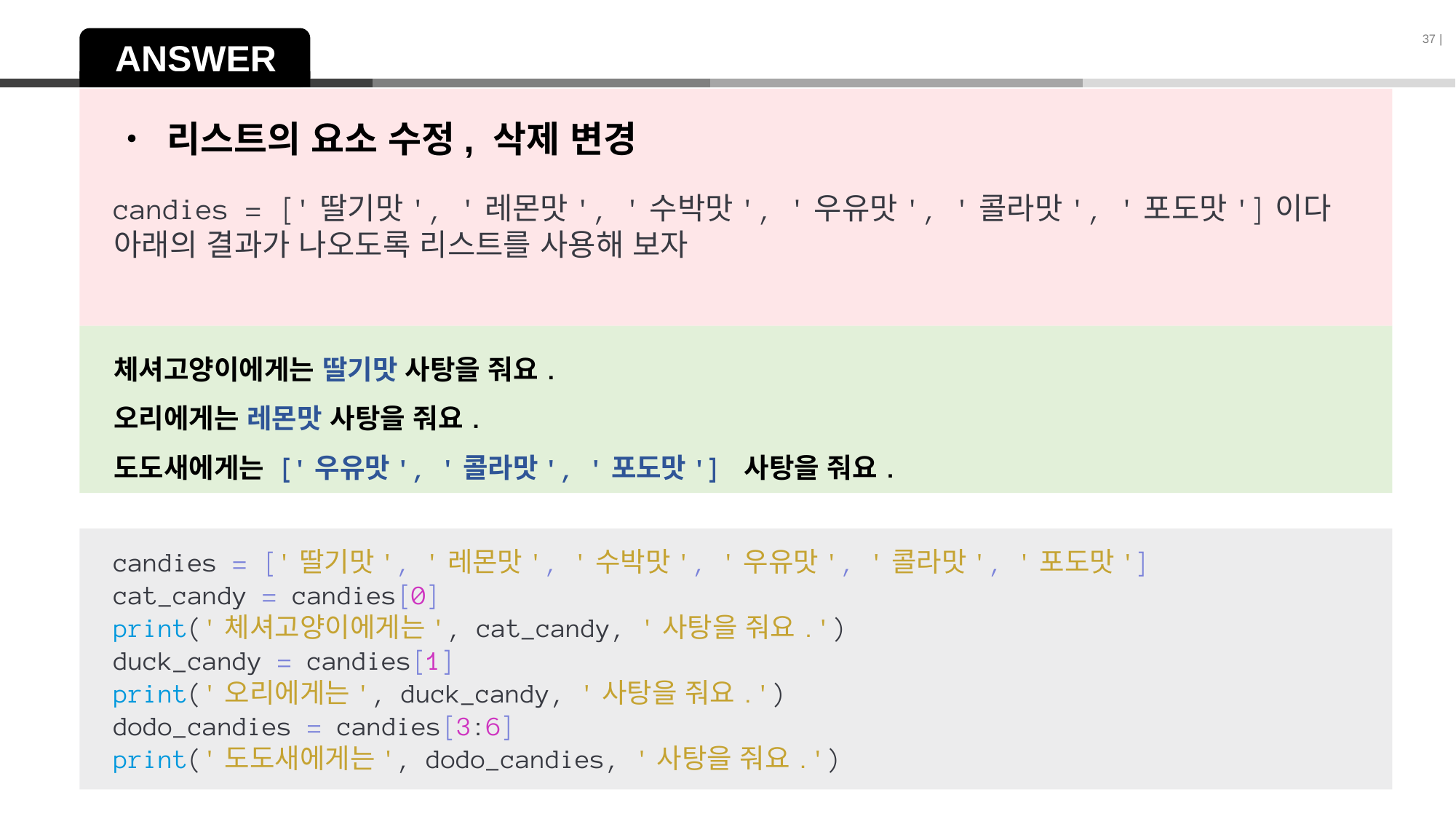

37 |

ANSWER

• 리스트의 요소 수정, 삭제 변경

candies = ['딸기맛', '레몬맛', '수박맛', '우유맛', '콜라맛', '포도맛']이다
아래의 결과가 나오도록 리스트를 사용해 보자

체셔고양이에게는 딸기맛 사탕을 줘요.
오리에게는 레몬맛 사탕을 줘요.
도도새에게는 ['우유맛', '콜라맛', '포도맛'] 사탕을 줘요.
candies = ['딸기맛', '레몬맛', '수박맛', '우유맛', '콜라맛', '포도맛']
cat_candy = candies[0]
print('체셔고양이에게는', cat_candy, '사탕을 줘요.')
duck_candy = candies[1]
print('오리에게는', duck_candy, '사탕을 줘요.')
dodo_candies = candies[3:6]
print('도도새에게는', dodo_candies, '사탕을 줘요.')